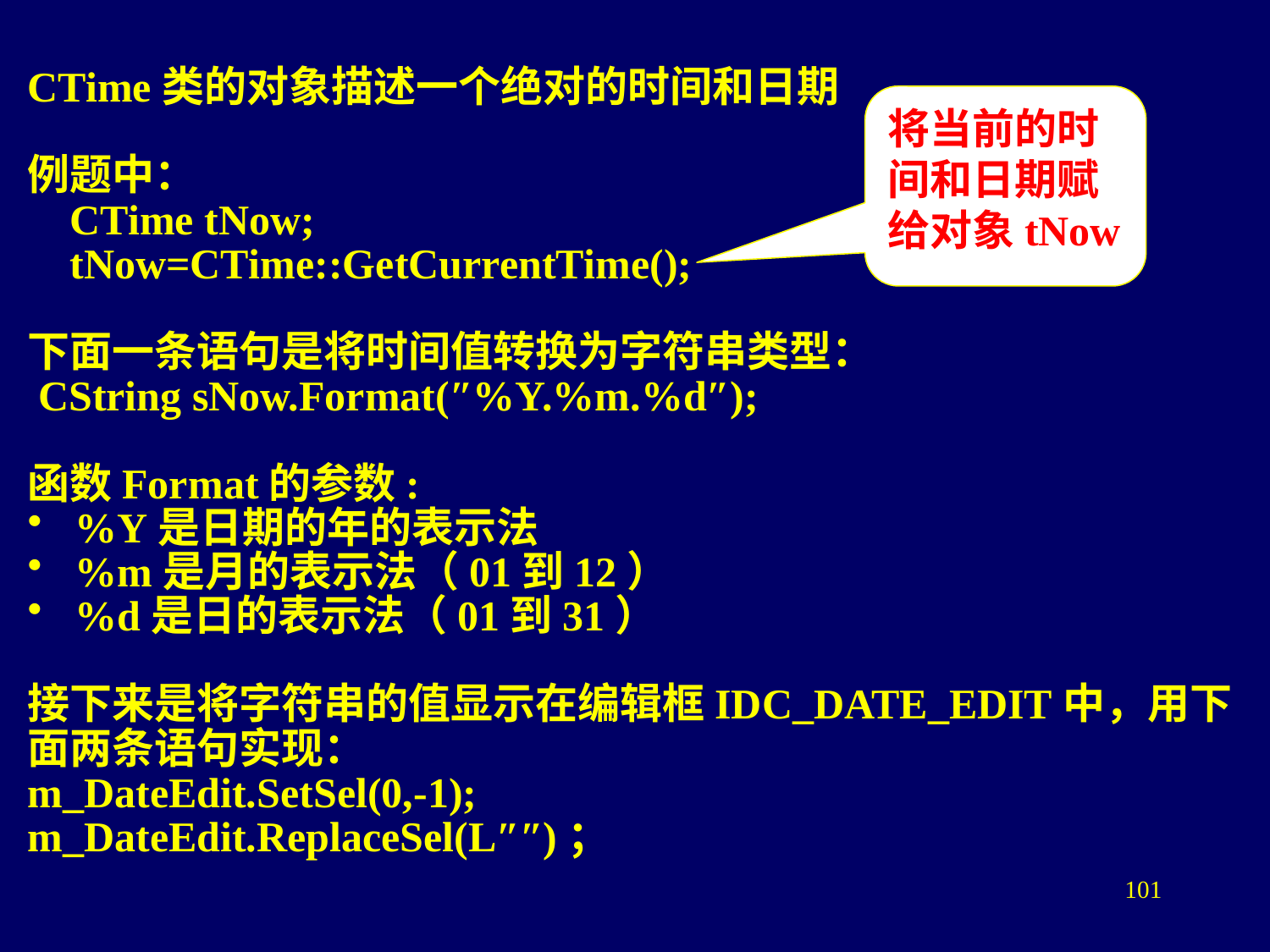

CTime类的对象描述一个绝对的时间和日期

例题中：
    CTime tNow;
    tNow=CTime::GetCurrentTime();

下面一条语句是将时间值转换为字符串类型：
 CString sNow.Format(″%Y.%m.%d″);

函数Format的参数:
%Y是日期的年的表示法
%m是月的表示法（01到12）
%d是日的表示法（01到31）

接下来是将字符串的值显示在编辑框IDC_DATE_EDIT中，用下面两条语句实现：
m_DateEdit.SetSel(0,-1);
m_DateEdit.ReplaceSel(L″″)；

将当前的时间和日期赋给对象tNow
101